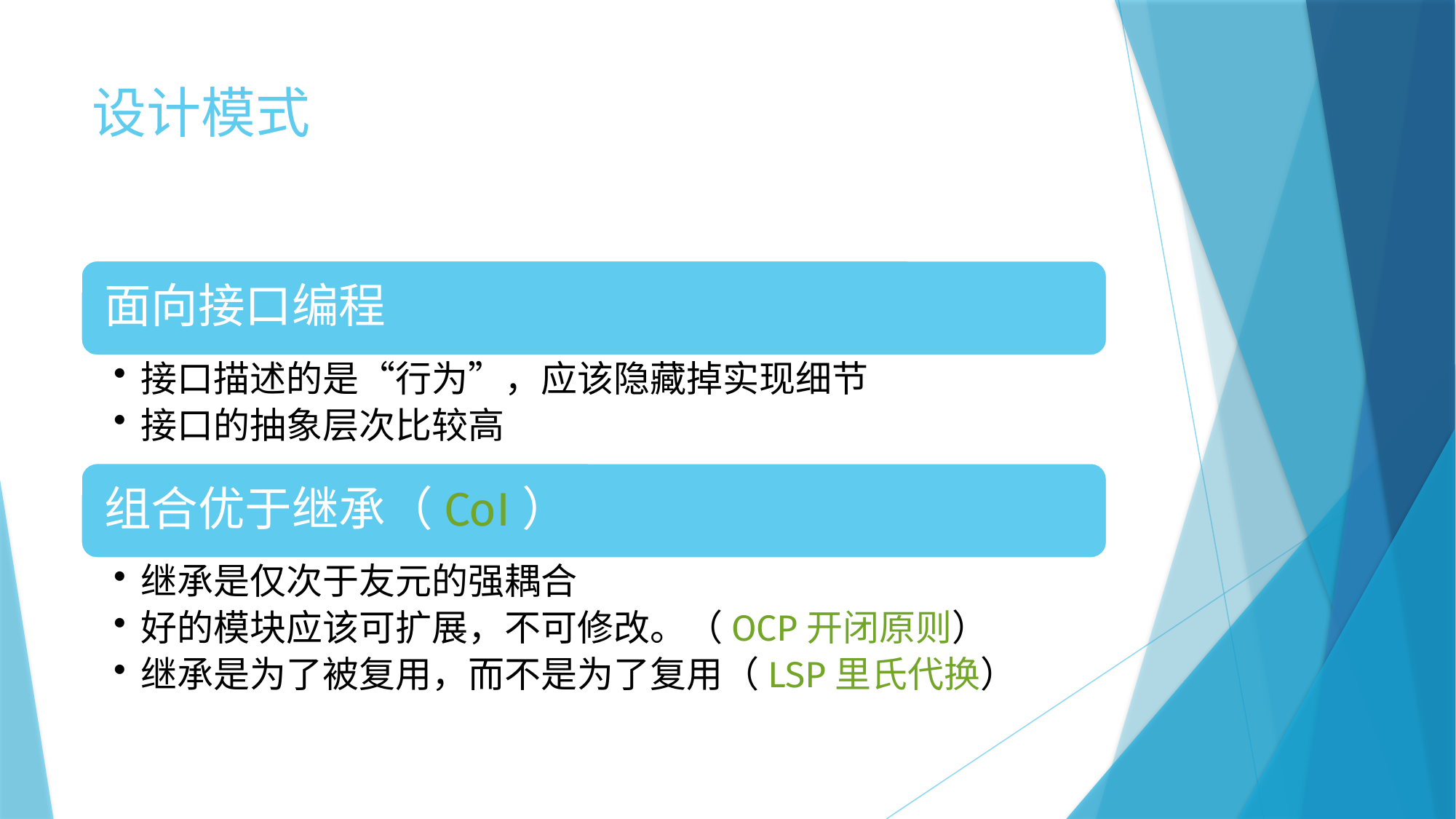

# 设计模式
面向接口编程
接口描述的是“行为”，应该隐藏掉实现细节
接口的抽象层次比较高
组合优于继承（CoI）
继承是仅次于友元的强耦合
好的模块应该可扩展，不可修改。（OCP开闭原则）
继承是为了被复用，而不是为了复用（LSP里氏代换）